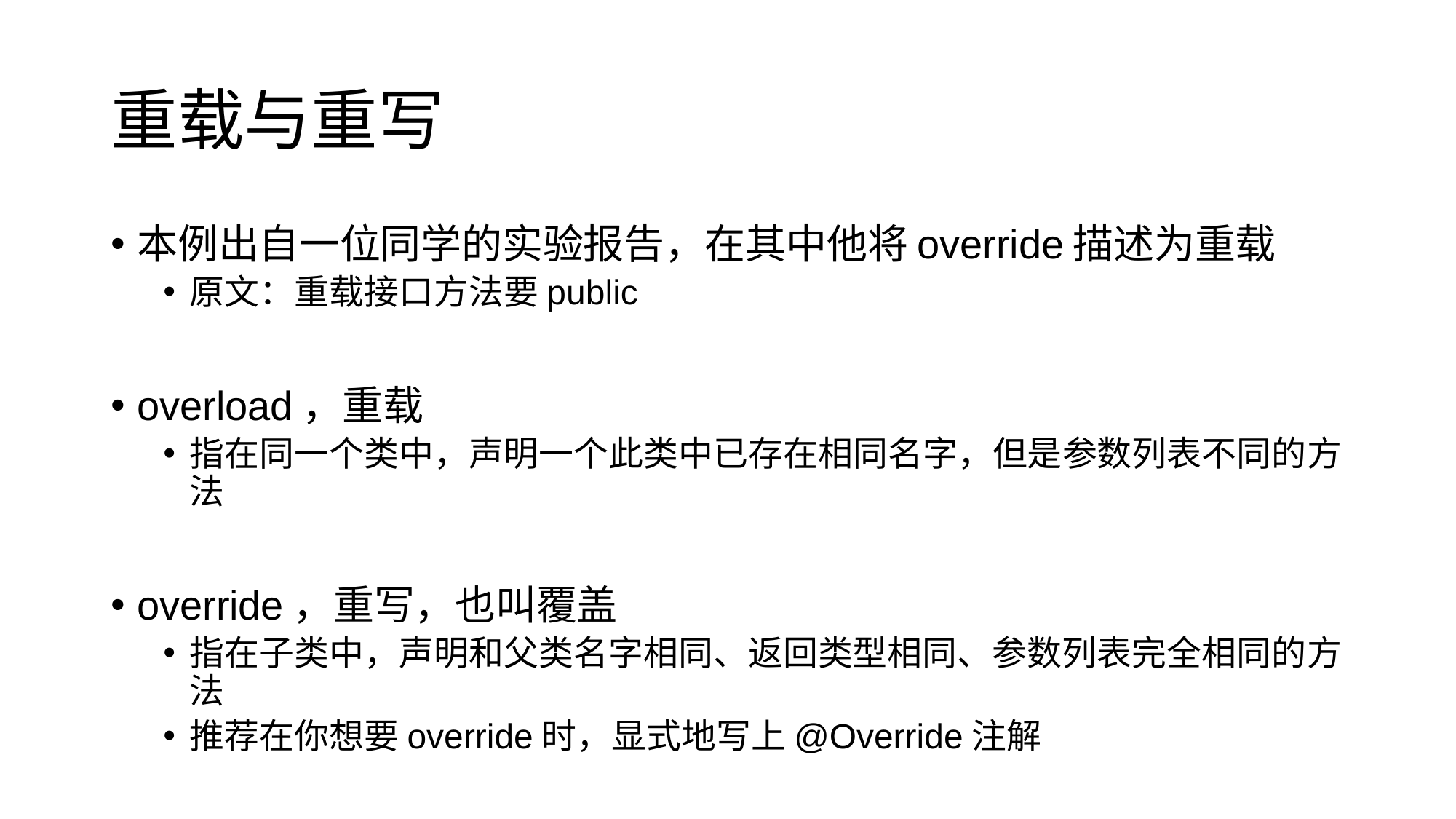

# 重载与重写
本例出自一位同学的实验报告，在其中他将override描述为重载
原文：重载接口方法要public

overload，重载
指在同一个类中，声明一个此类中已存在相同名字，但是参数列表不同的方法

override，重写，也叫覆盖
指在子类中，声明和父类名字相同、返回类型相同、参数列表完全相同的方法
推荐在你想要override时，显式地写上@Override注解